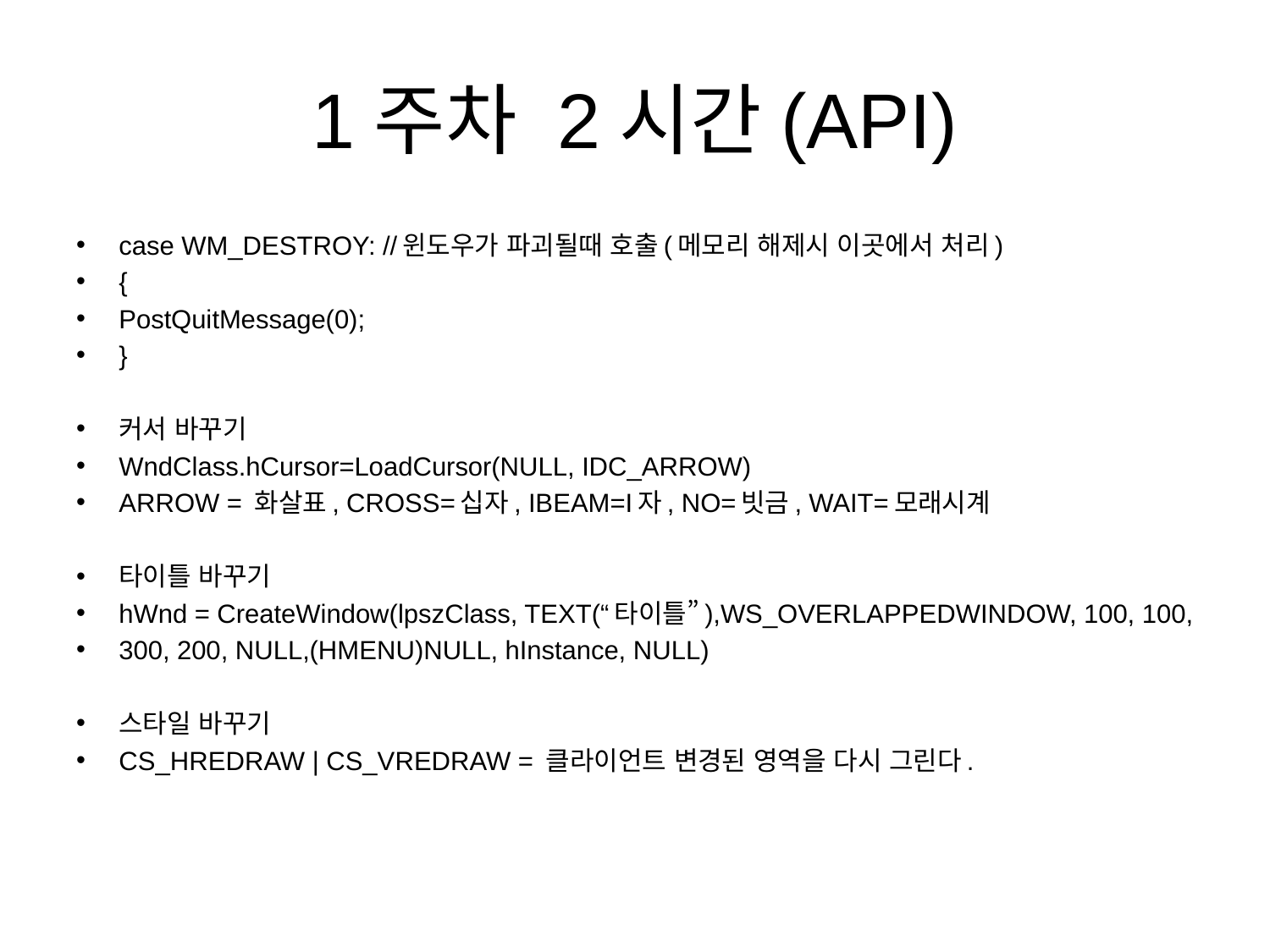

# 1주차 2시간(API)
case WM_DESTROY: //윈도우가 파괴될때 호출(메모리 해제시 이곳에서 처리)
{
PostQuitMessage(0);
}

커서 바꾸기
WndClass.hCursor=LoadCursor(NULL, IDC_ARROW)
ARROW = 화살표, CROSS=십자, IBEAM=I자, NO=빗금, WAIT=모래시계

타이틀 바꾸기
hWnd = CreateWindow(lpszClass, TEXT(“타이틀”),WS_OVERLAPPEDWINDOW, 100, 100,
300, 200, NULL,(HMENU)NULL, hInstance, NULL)

스타일 바꾸기
CS_HREDRAW | CS_VREDRAW = 클라이언트 변경된 영역을 다시 그린다.